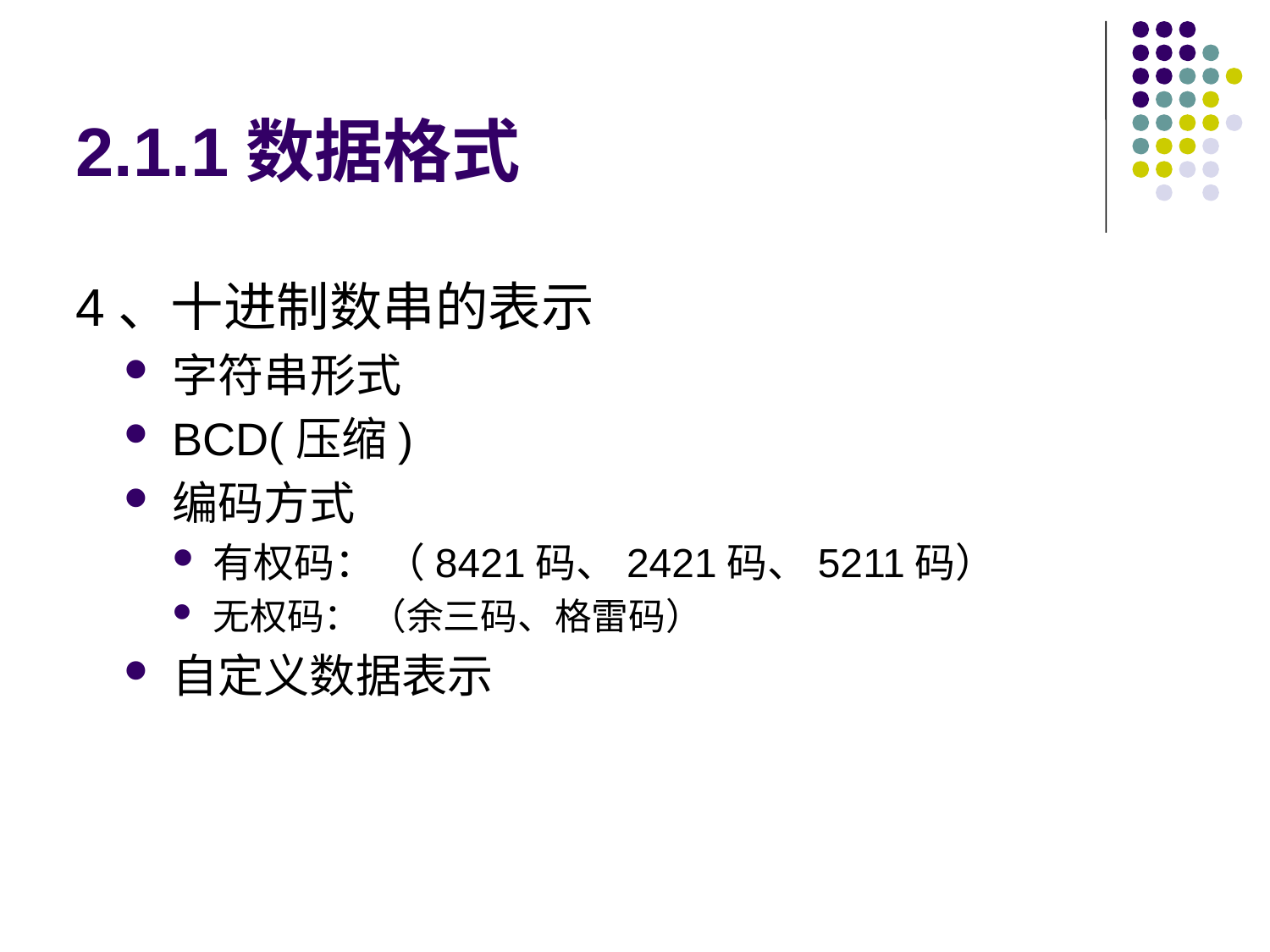

# 2.1.1数据格式
4、十进制数串的表示
字符串形式
BCD(压缩)
编码方式
有权码： （8421码、2421码、5211码）
无权码： （余三码、格雷码）
自定义数据表示

59